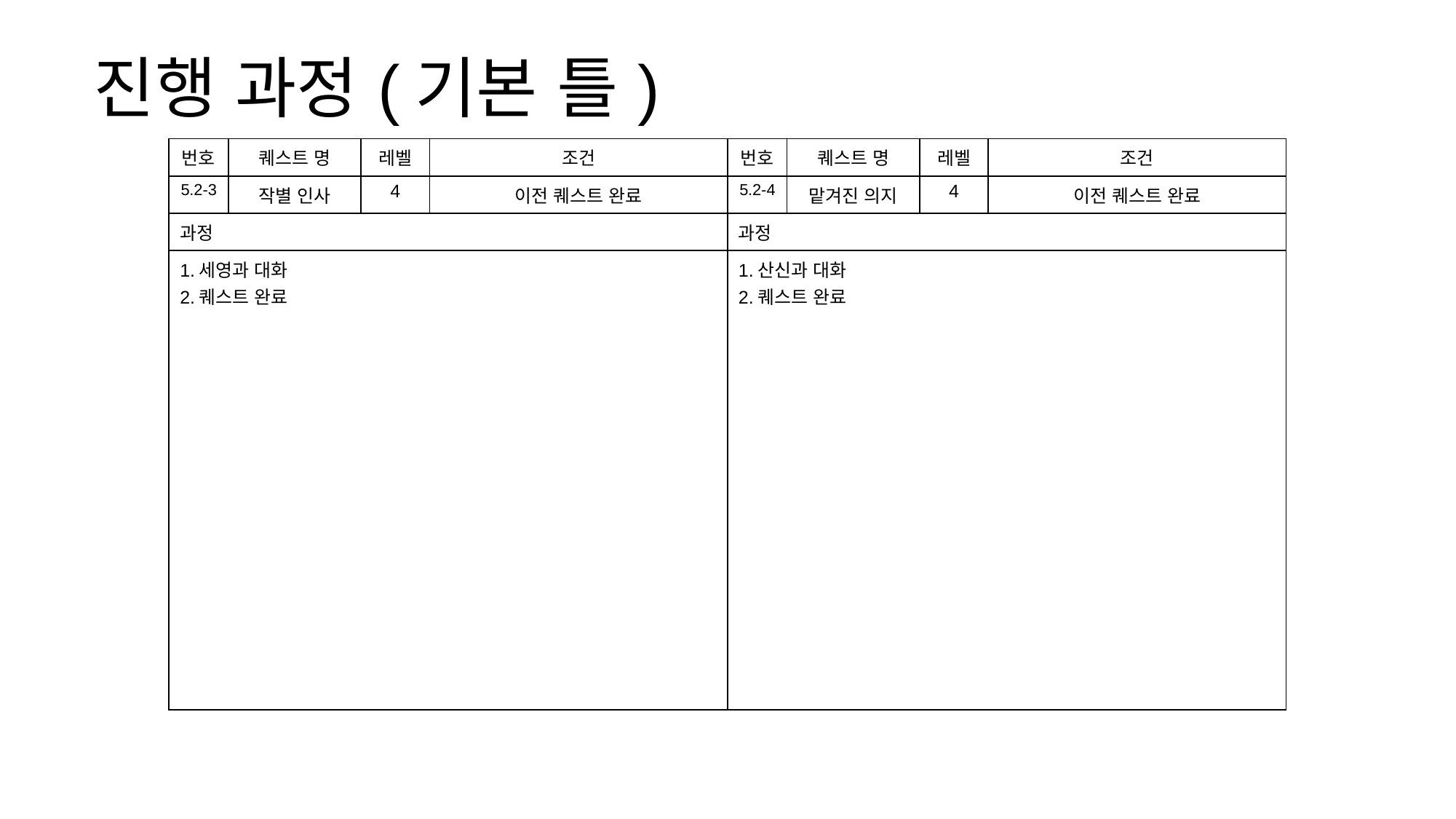

진행 과정(기본 틀)
| 번호 | 퀘스트 명 | 레벨 | 조건 |
| --- | --- | --- | --- |
| 5.2-3 | 작별 인사 | 4 | 이전 퀘스트 완료 |
| 과정 |  |  |  |
| 1.세영과 대화 2.퀘스트 완료 |  |  |  |
| 번호 | 퀘스트 명 | 레벨 | 조건 |
| --- | --- | --- | --- |
| 5.2-4 | 맡겨진 의지 | 4 | 이전 퀘스트 완료 |
| 과정 |  |  |  |
| 1.산신과 대화 2.퀘스트 완료 |  |  |  |